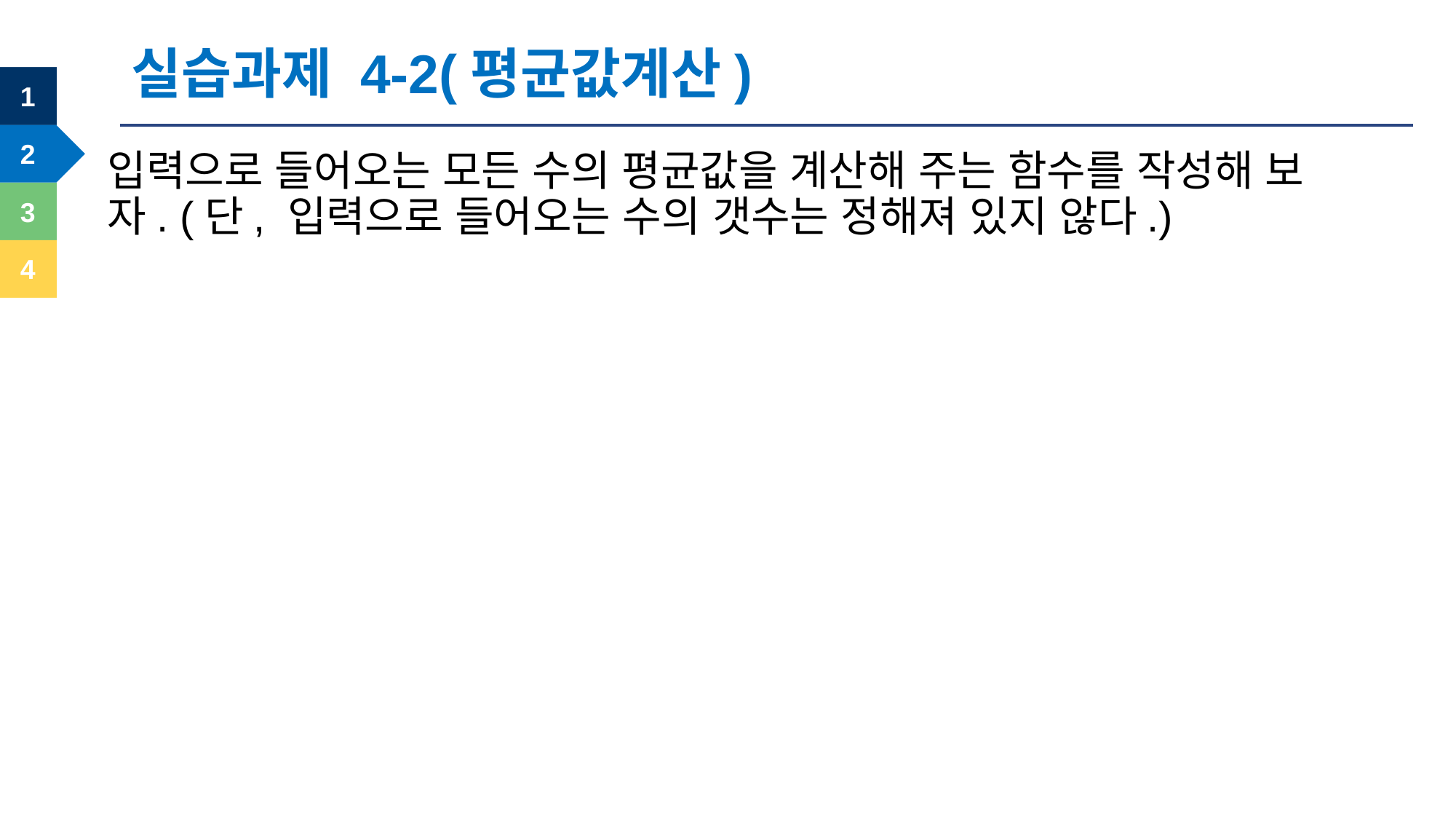

실습과제 4-2(평균값계산)
입력으로 들어오는 모든 수의 평균값을 계산해 주는 함수를 작성해 보자. (단, 입력으로 들어오는 수의 갯수는 정해져 있지 않다.)